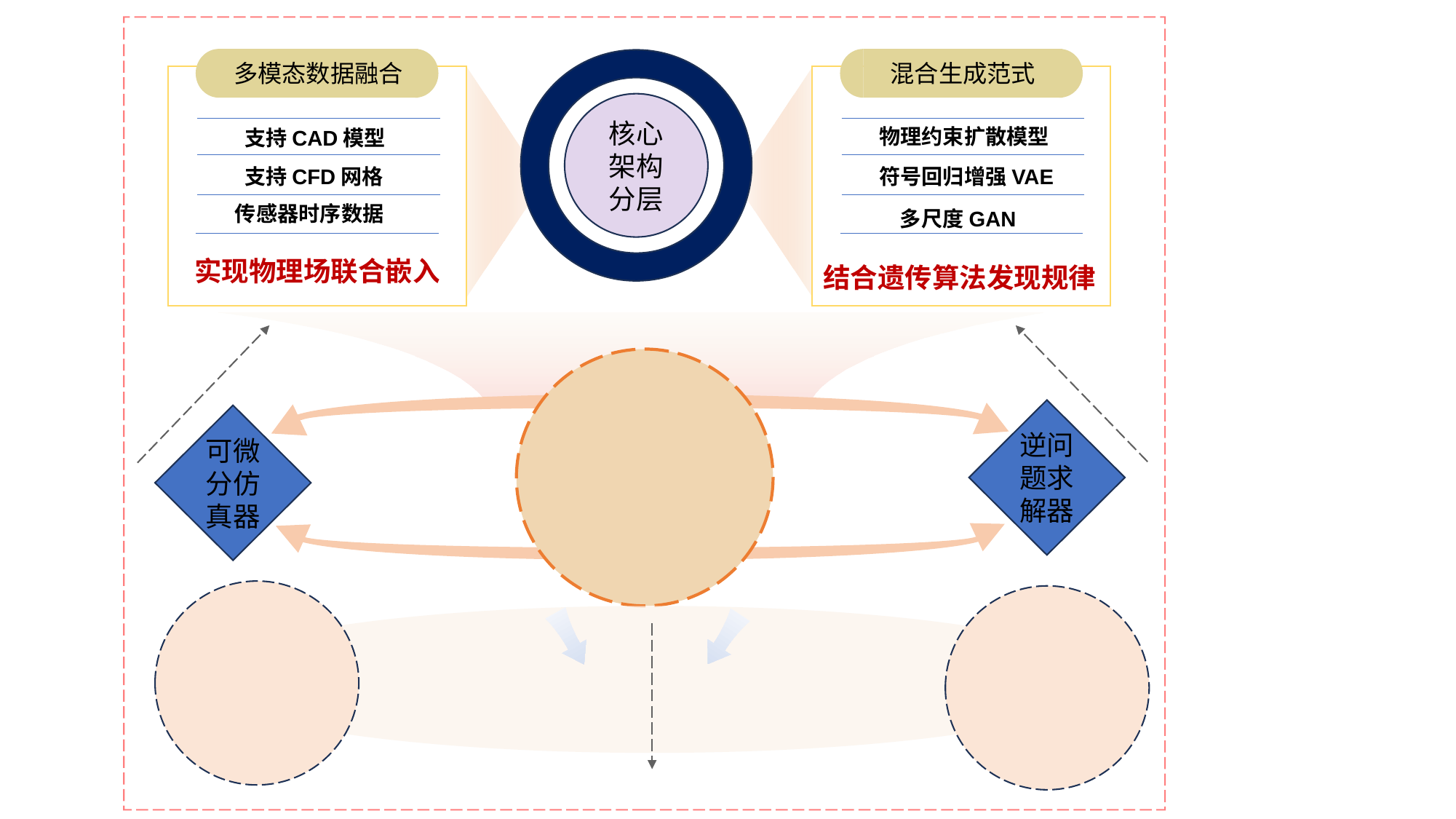

多模态数据融合

混合生成范式

核心架构分层
物理约束扩散模型
支持CAD模型

支持CFD网格
符号回归增强VAE
传感器时序数据
多尺度GAN
实现物理场联合嵌入
结合遗传算法发现规律

逆问题求解器
可微分仿真器